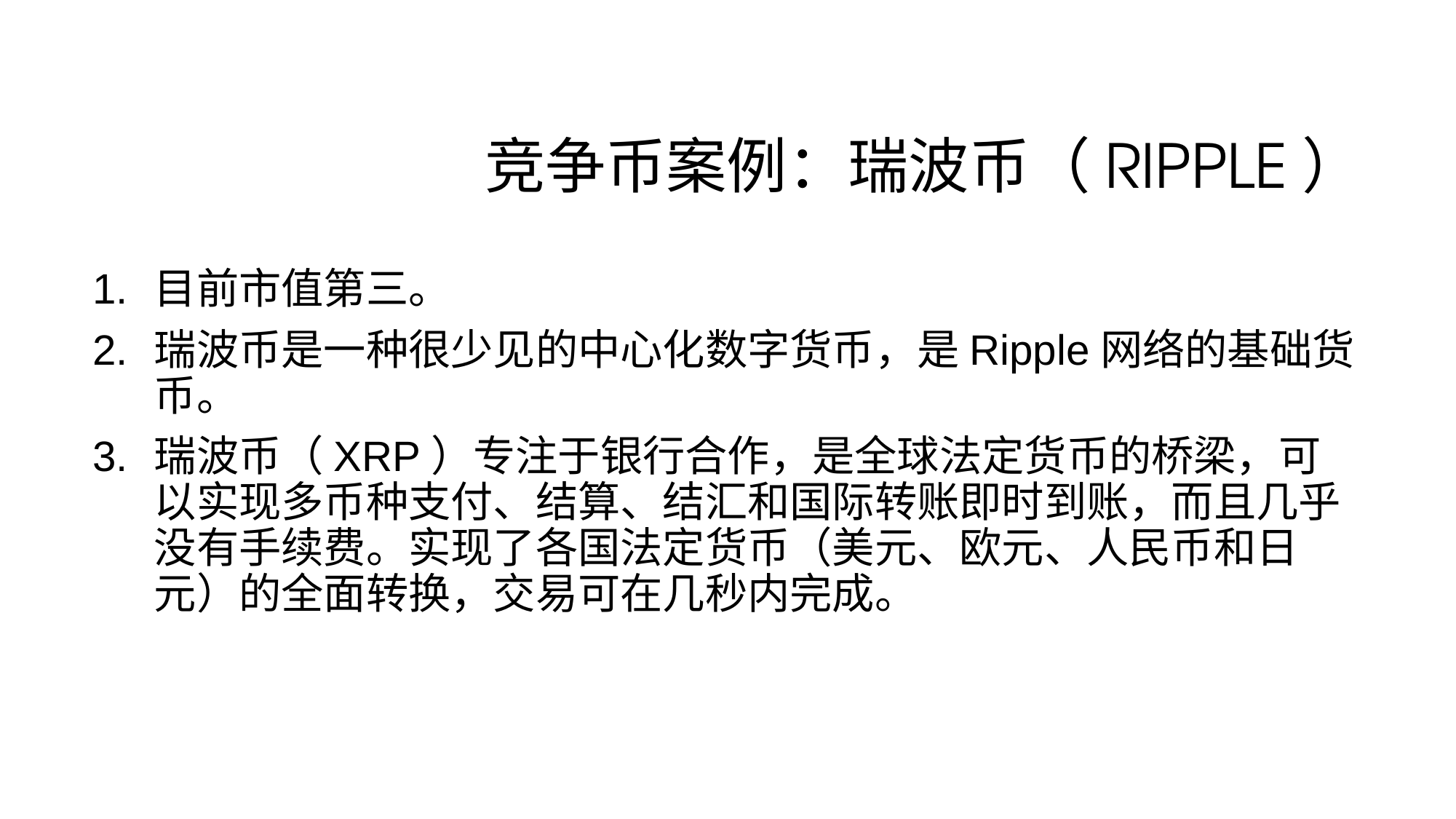

# 竞争币案例：瑞波币（Ripple）
目前市值第三。
瑞波币是一种很少见的中心化数字货币，是Ripple网络的基础货币。
瑞波币（XRP）专注于银行合作，是全球法定货币的桥梁，可以实现多币种支付、结算、结汇和国际转账即时到账，而且几乎没有手续费。实现了各国法定货币（美元、欧元、人民币和日元）的全面转换，交易可在几秒内完成。